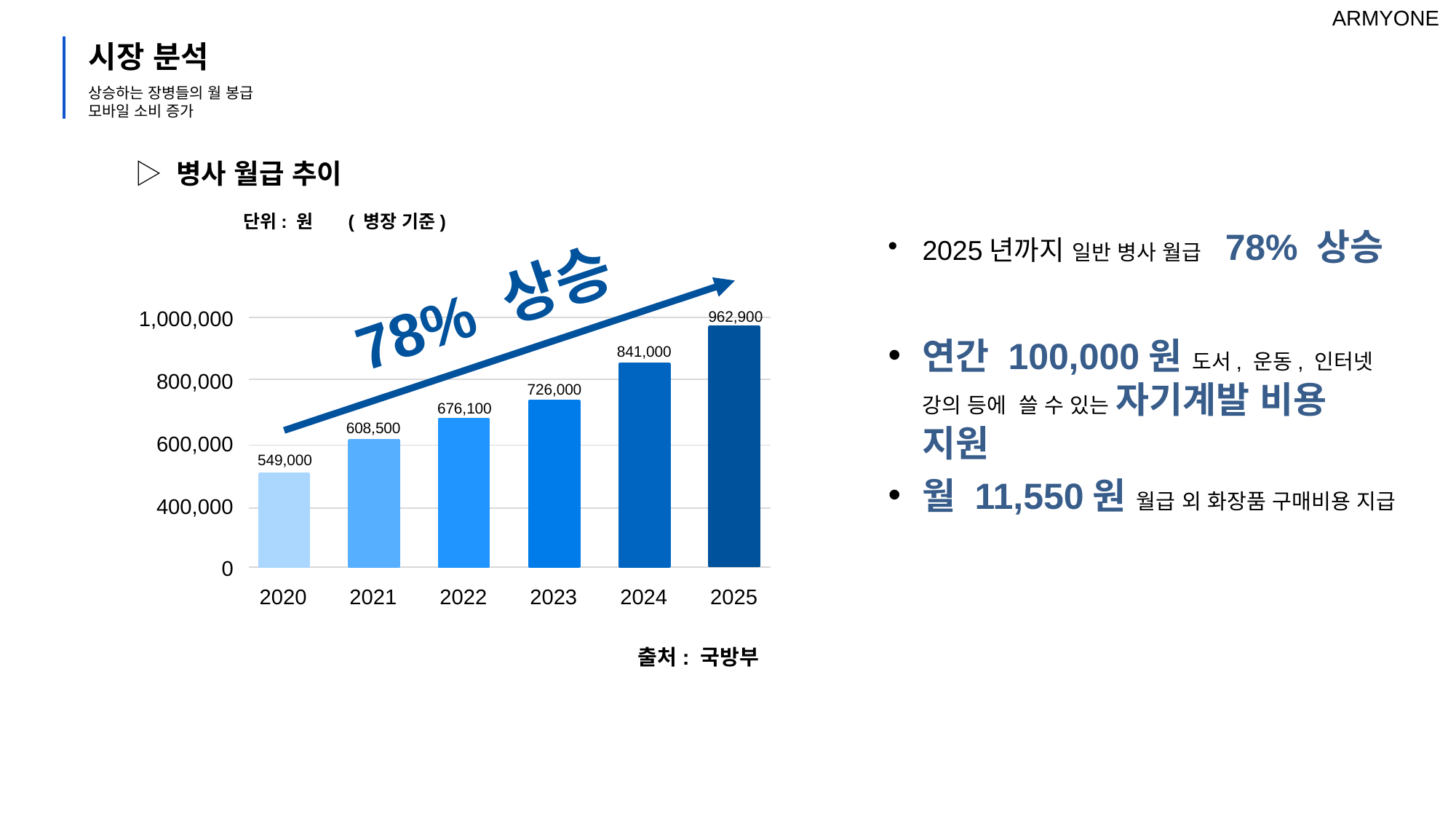

ARMYONE
시장 분석

상승하는 장병들의 월 봉급
모바일 소비 증가

▷ 병사 월급 추이
			                           단위: 원      ( 병장 기준)
2025년까지 일반 병사 월급   78% 상승
78% 상승
962,900
1,000,000

연간 100,000원 도서, 운동, 인터넷 강의 등에  쓸 수 있는 자기계발 비용 지원

841,000

800,000
726,000

676,100

608,500

600,000

549,000

월 11,550원  월급 외 화장품 구매비용 지급

400,000

0

2020
2021
2022
2023
2024
2025
출처: 국방부